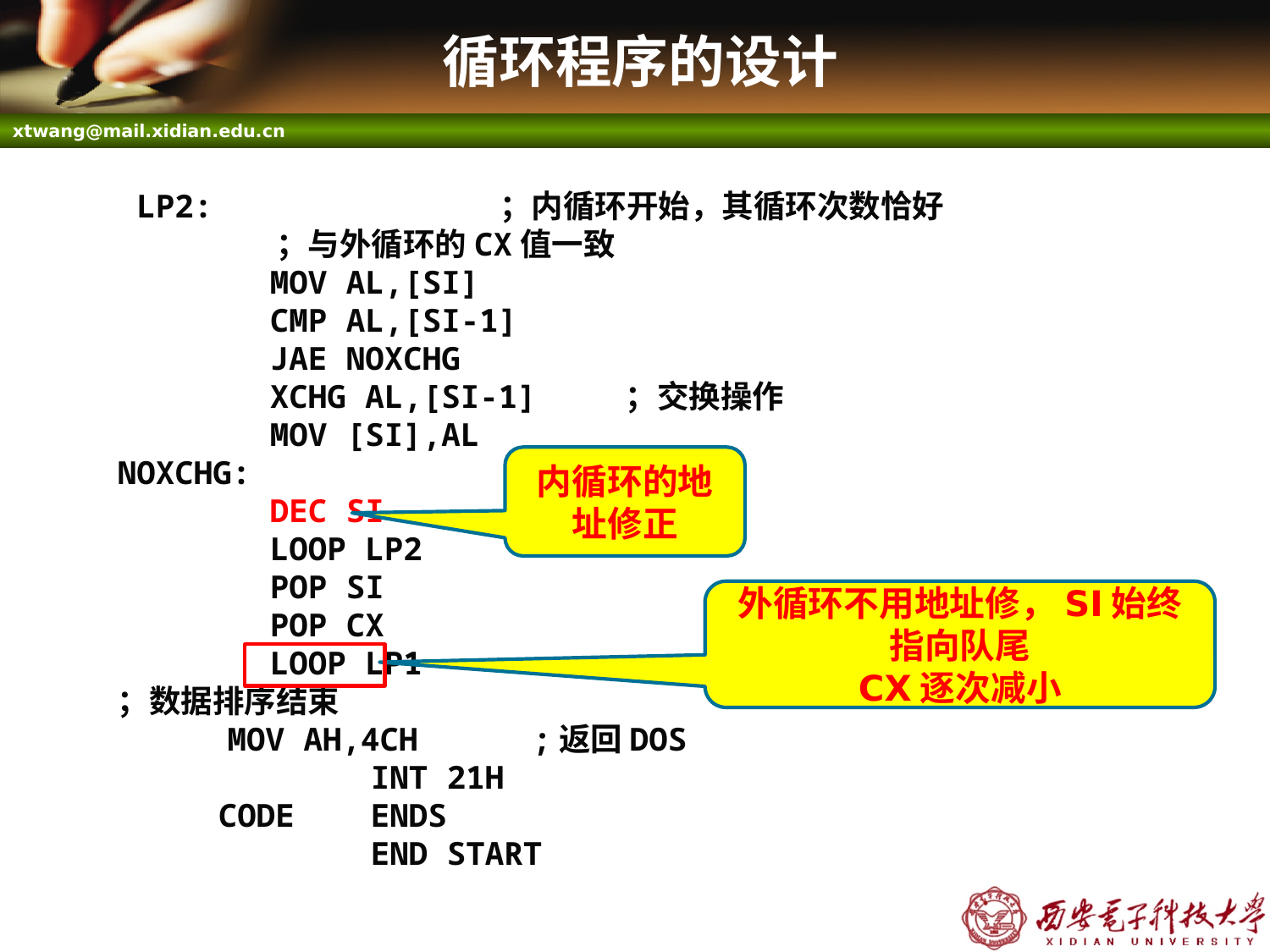

# 循环程序的设计
 LP2:	             ；内循环开始，其循环次数恰好
                     ；与外循环的CX值一致
        MOV AL,[SI]
        CMP AL,[SI-1]
        JAE NOXCHG
        XCHG AL,[SI-1]	；交换操作
        MOV [SI],AL
NOXCHG:
        DEC SI
        LOOP LP2
        POP SI
        POP CX
        LOOP LP1
；数据排序结束
 MOV AH,4CH      ;返回DOS
        INT 21H
CODE    ENDS
        END START
内循环的地址修正
外循环不用地址修，SI始终指向队尾
CX逐次减小